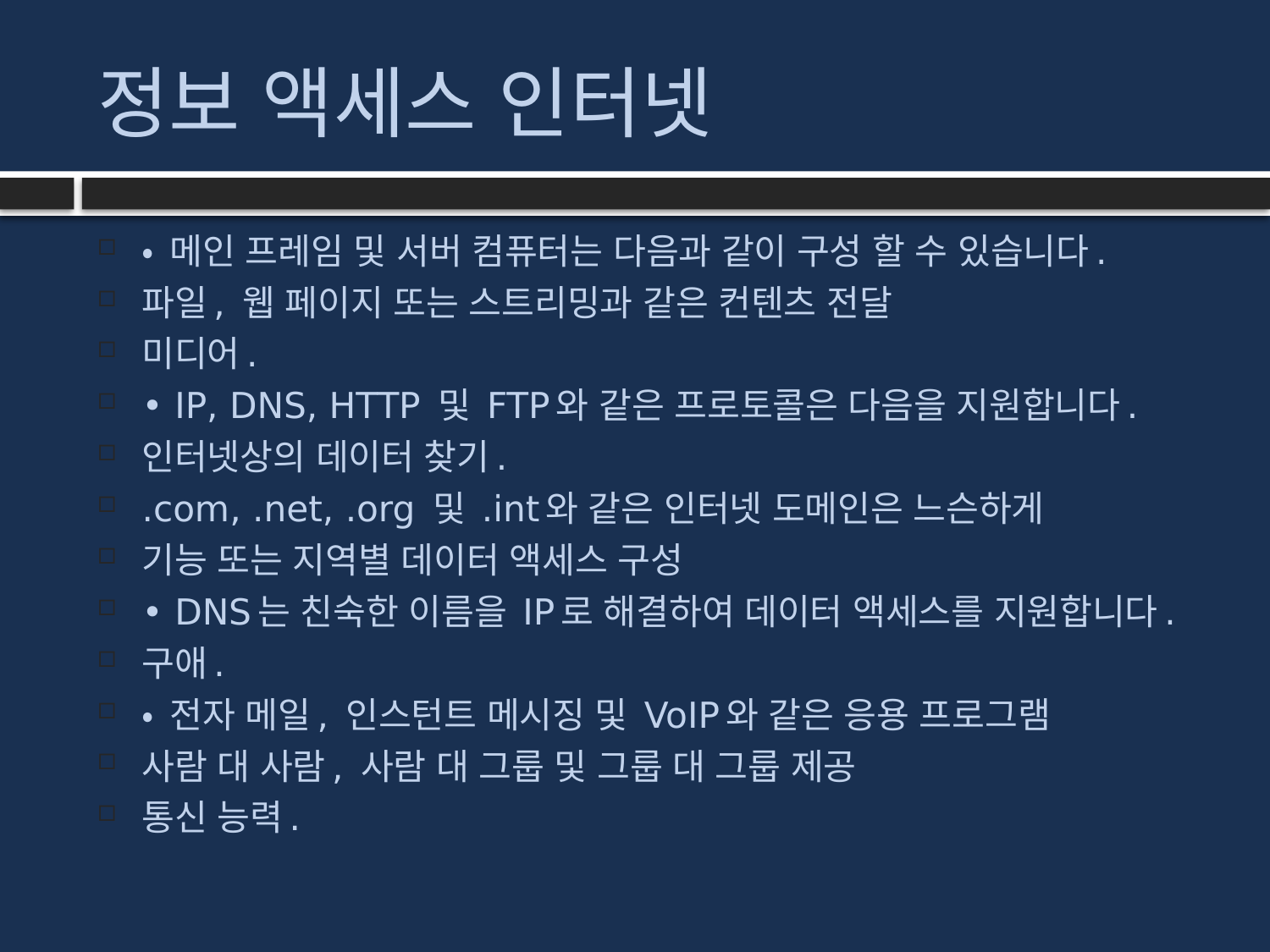

# 정보 액세스 인터넷
• 메인 프레임 및 서버 컴퓨터는 다음과 같이 구성 할 수 있습니다.
파일, 웹 페이지 또는 스트리밍과 같은 컨텐츠 전달
미디어.
• IP, DNS, HTTP 및 FTP와 같은 프로토콜은 다음을 지원합니다.
인터넷상의 데이터 찾기.
.com, .net, .org 및 .int와 같은 인터넷 도메인은 느슨하게
기능 또는 지역별 데이터 액세스 구성
• DNS는 친숙한 이름을 IP로 해결하여 데이터 액세스를 지원합니다.
구애.
• 전자 메일, 인스턴트 메시징 및 VoIP와 같은 응용 프로그램
사람 대 사람, 사람 대 그룹 및 그룹 대 그룹 제공
통신 능력.